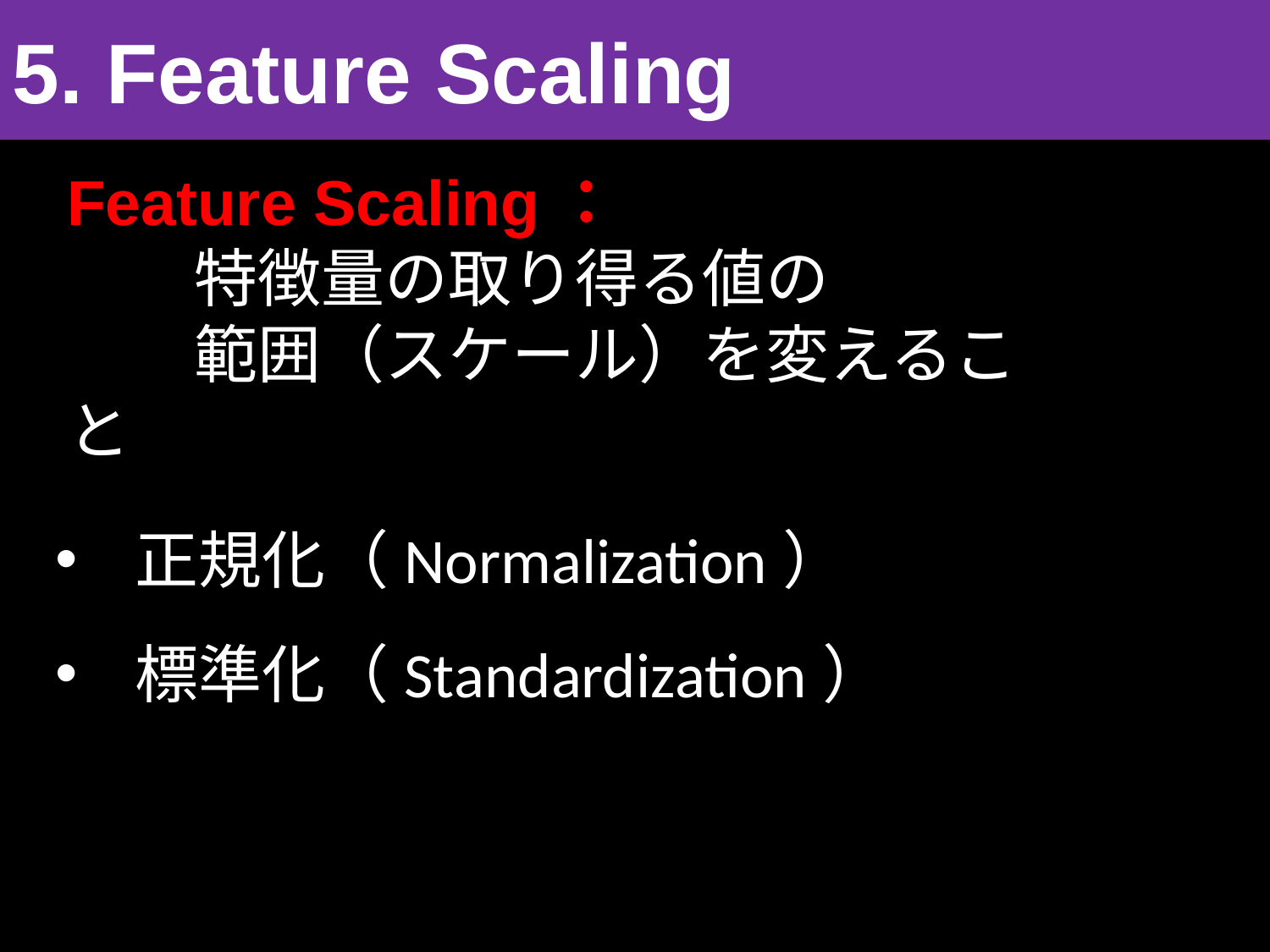

5. Feature Scaling

Feature Scaling：
	特徴量の取り得る値の
	範囲（スケール）を変えること
正規化（Normalization）
標準化（Standardization）